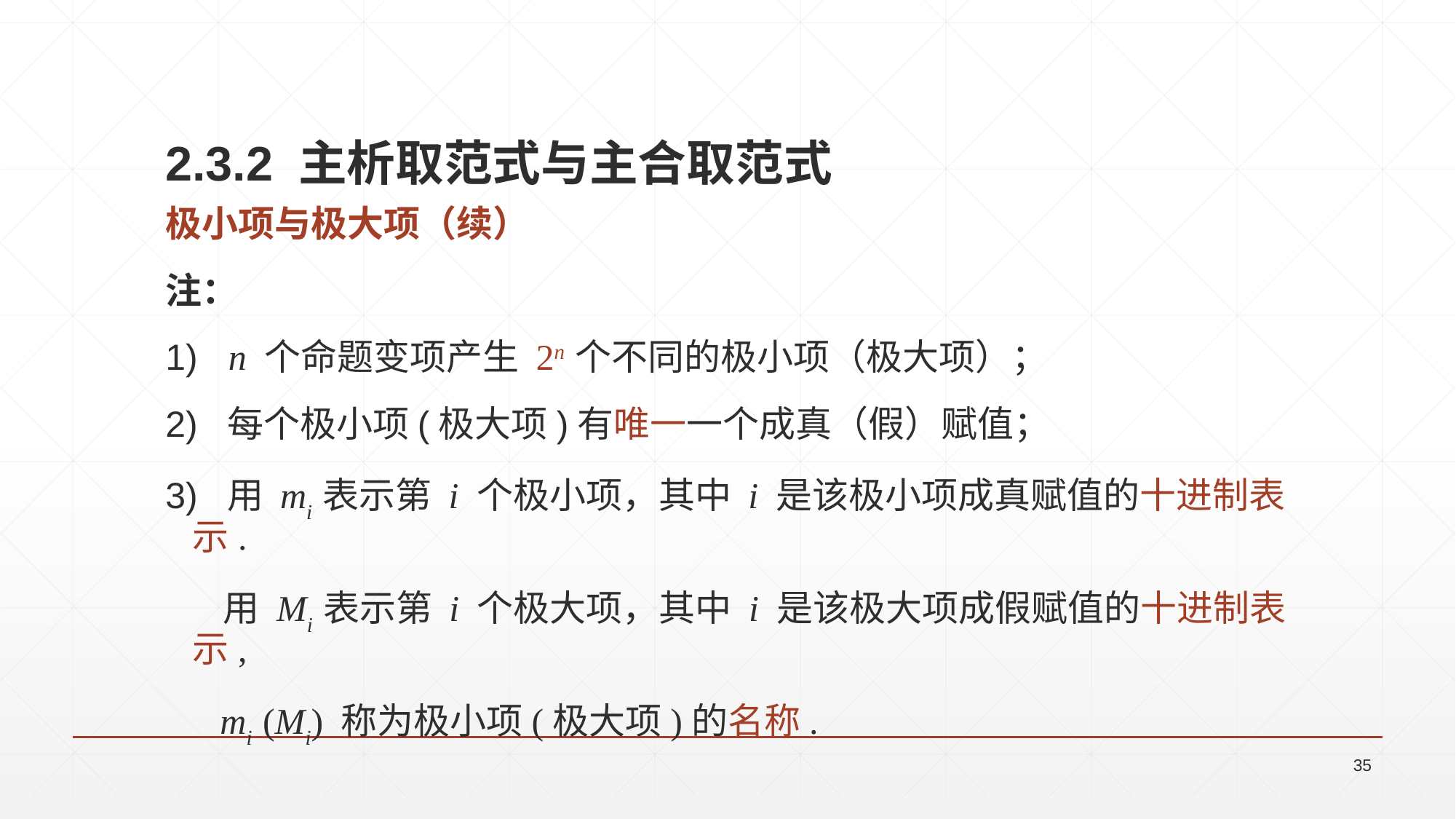

2.3.2 主析取范式与主合取范式
极小项与极大项（续）
注：
1)   n 个命题变项产生 2n 个不同的极小项（极大项）；
2)  每个极小项(极大项)有唯一一个成真（假）赋值；
3)  用 mi 表示第 i 个极小项，其中 i 是该极小项成真赋值的十进制表示.
      用 Mi 表示第 i 个极大项，其中 i 是该极大项成假赋值的十进制表示,
      mi  (Mi) 称为极小项(极大项)的名称.
35